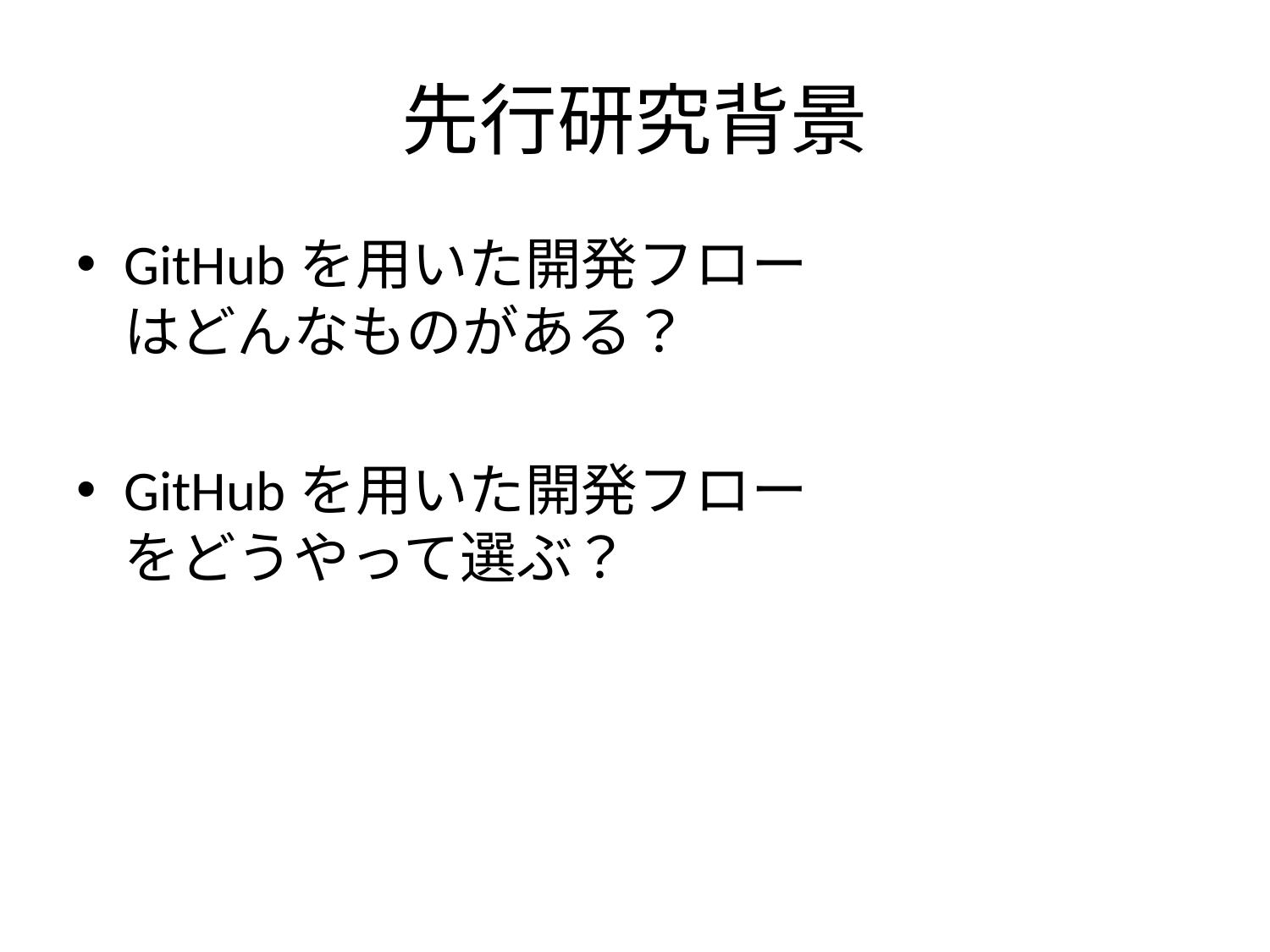

# 先行研究背景
GitHubを用いた開発フローはどんなものがある？

GitHubを用いた開発フローをどうやって選ぶ？